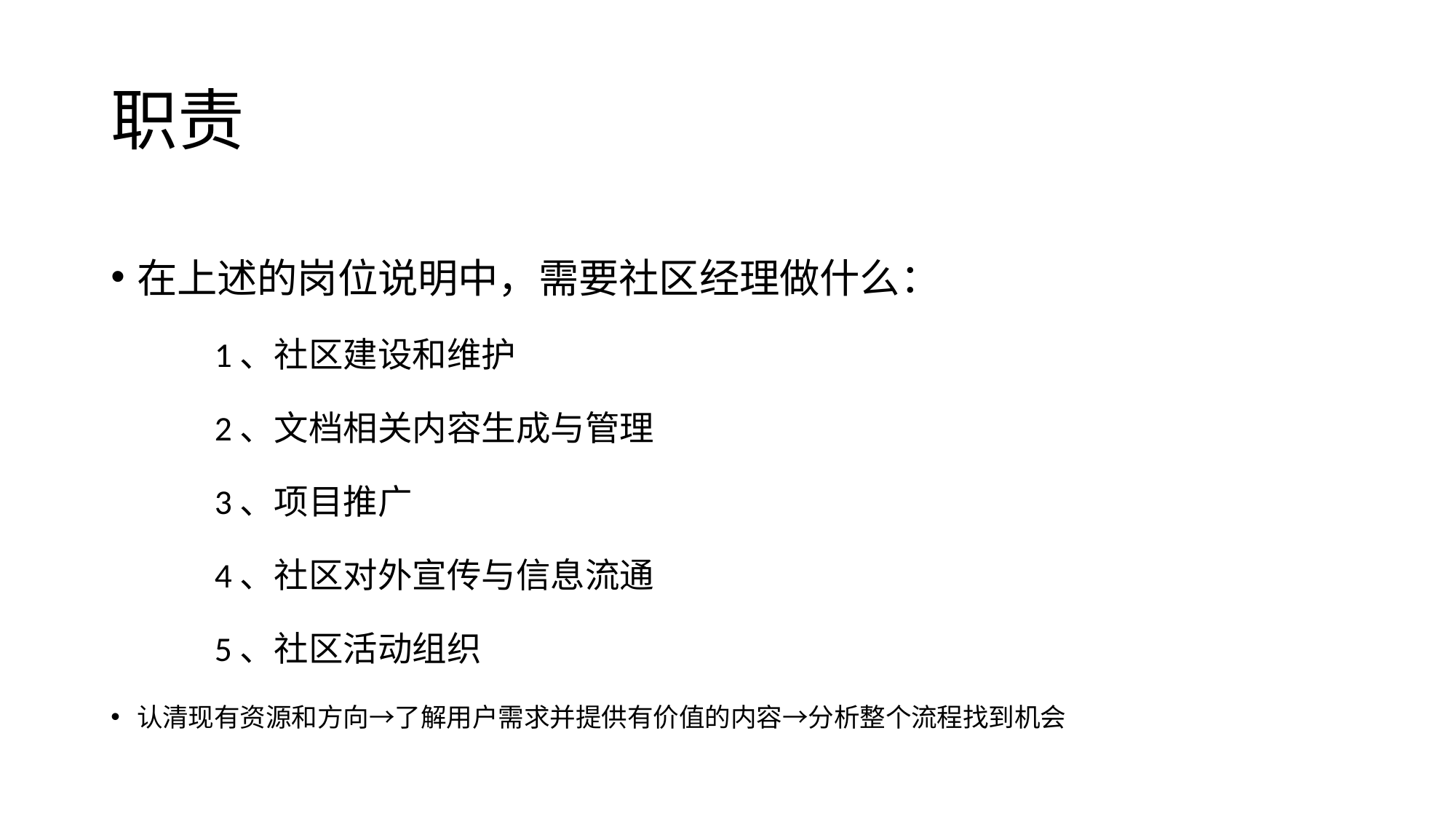

# 职责
在上述的岗位说明中，需要社区经理做什么：
1、社区建设和维护
2、文档相关内容生成与管理
3、项目推广
4、社区对外宣传与信息流通
5、社区活动组织
认清现有资源和方向→了解用户需求并提供有价值的内容→分析整个流程找到机会